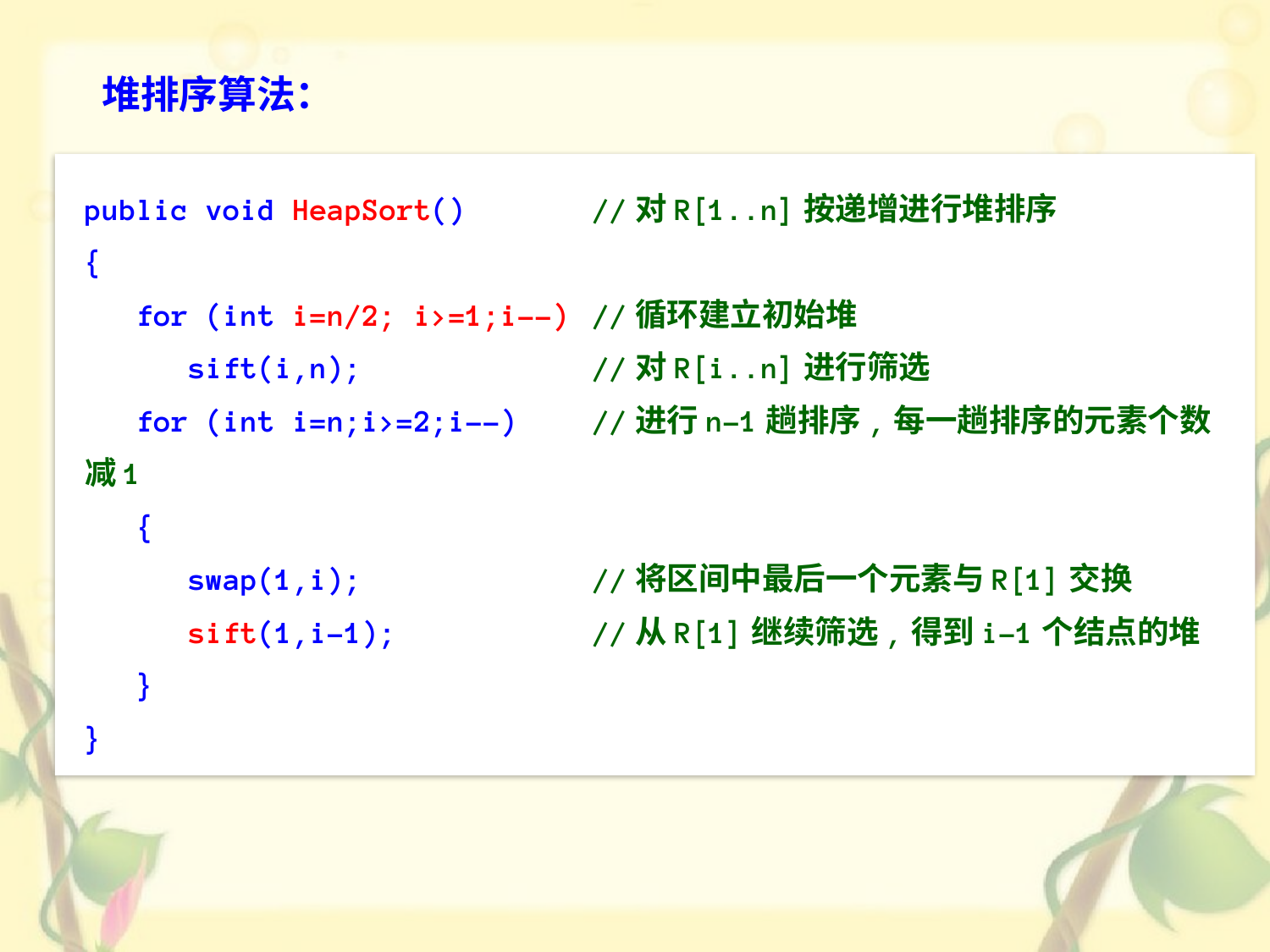

堆排序算法：
public void HeapSort()	//对R[1..n]按递增进行堆排序
{
   for (int i=n/2; i>=1;i--)	//循环建立初始堆
      sift(i,n);		//对R[i..n]进行筛选
   for (int i=n;i>=2;i--)	//进行n-1趟排序,每一趟排序的元素个数减1
   {
      swap(1,i);		//将区间中最后一个元素与R[1]交换
      sift(1,i-1);		//从R[1]继续筛选,得到i-1个结点的堆
   }
}